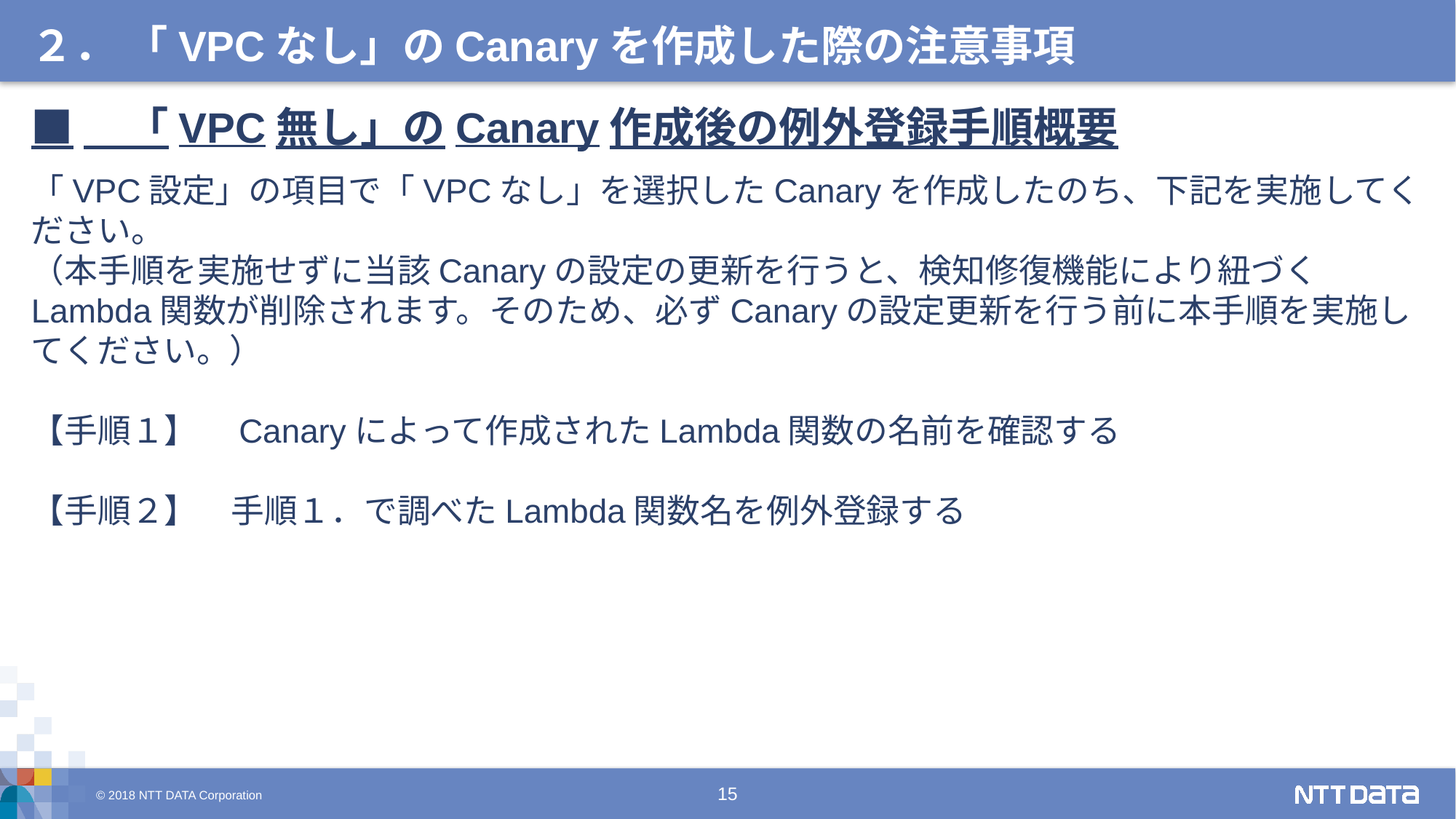

２． 「VPCなし」のCanaryを作成した際の注意事項
■　「VPC無し」のCanary作成後の例外登録手順概要

「VPC設定」の項目で「VPCなし」を選択したCanaryを作成したのち、下記を実施してください。
（本手順を実施せずに当該Canaryの設定の更新を行うと、検知修復機能により紐づくLambda関数が削除されます。そのため、必ずCanaryの設定更新を行う前に本手順を実施してください。）

【手順１】　Canaryによって作成されたLambda関数の名前を確認する

【手順２】　手順１．で調べたLambda関数名を例外登録する